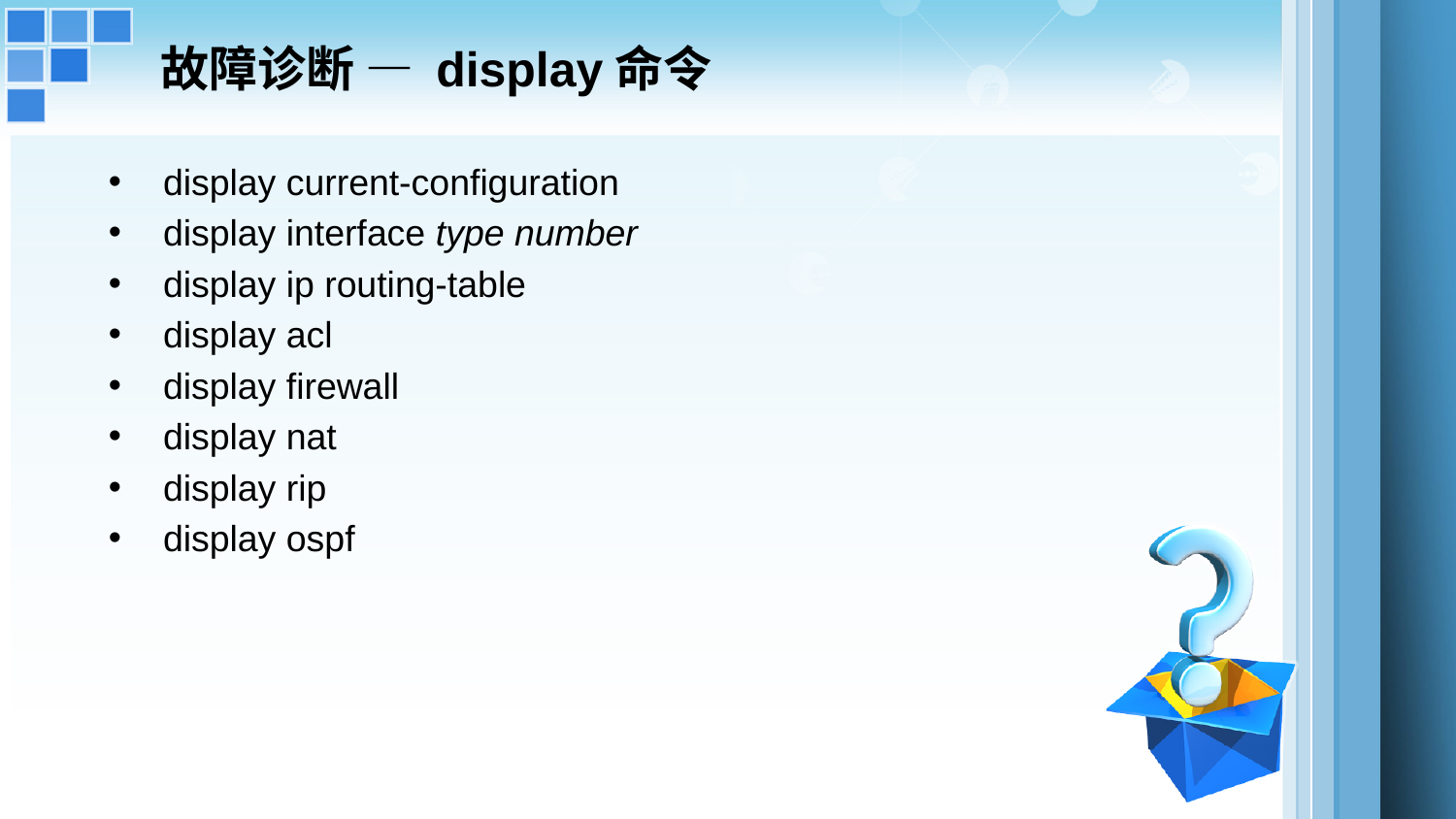

故障诊断 — display命令
display current-configuration
display interface type number
display ip routing-table
display acl
display firewall
display nat
display rip
display ospf